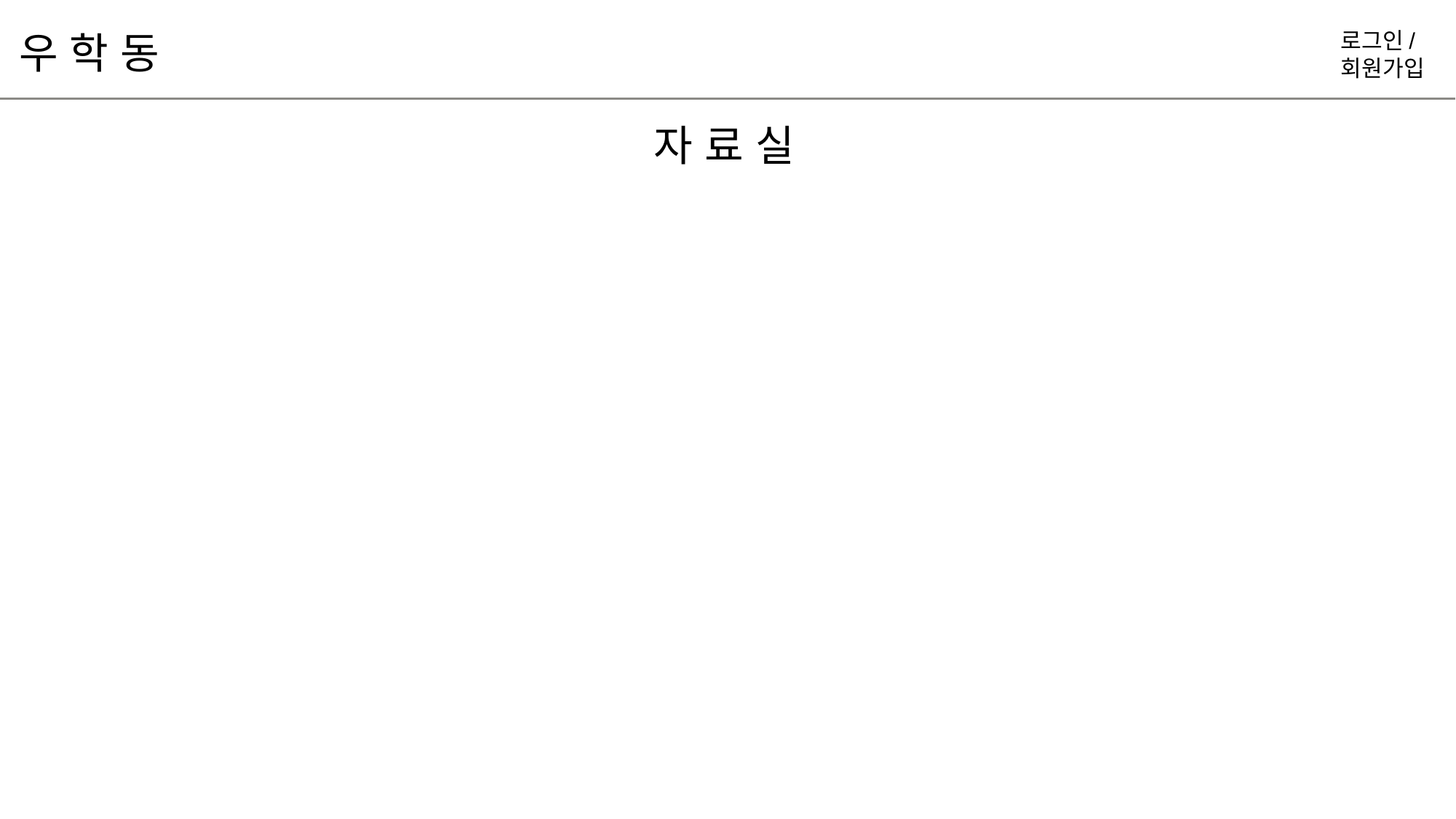

우 학 동
로그인/
회원가입
자 료 실